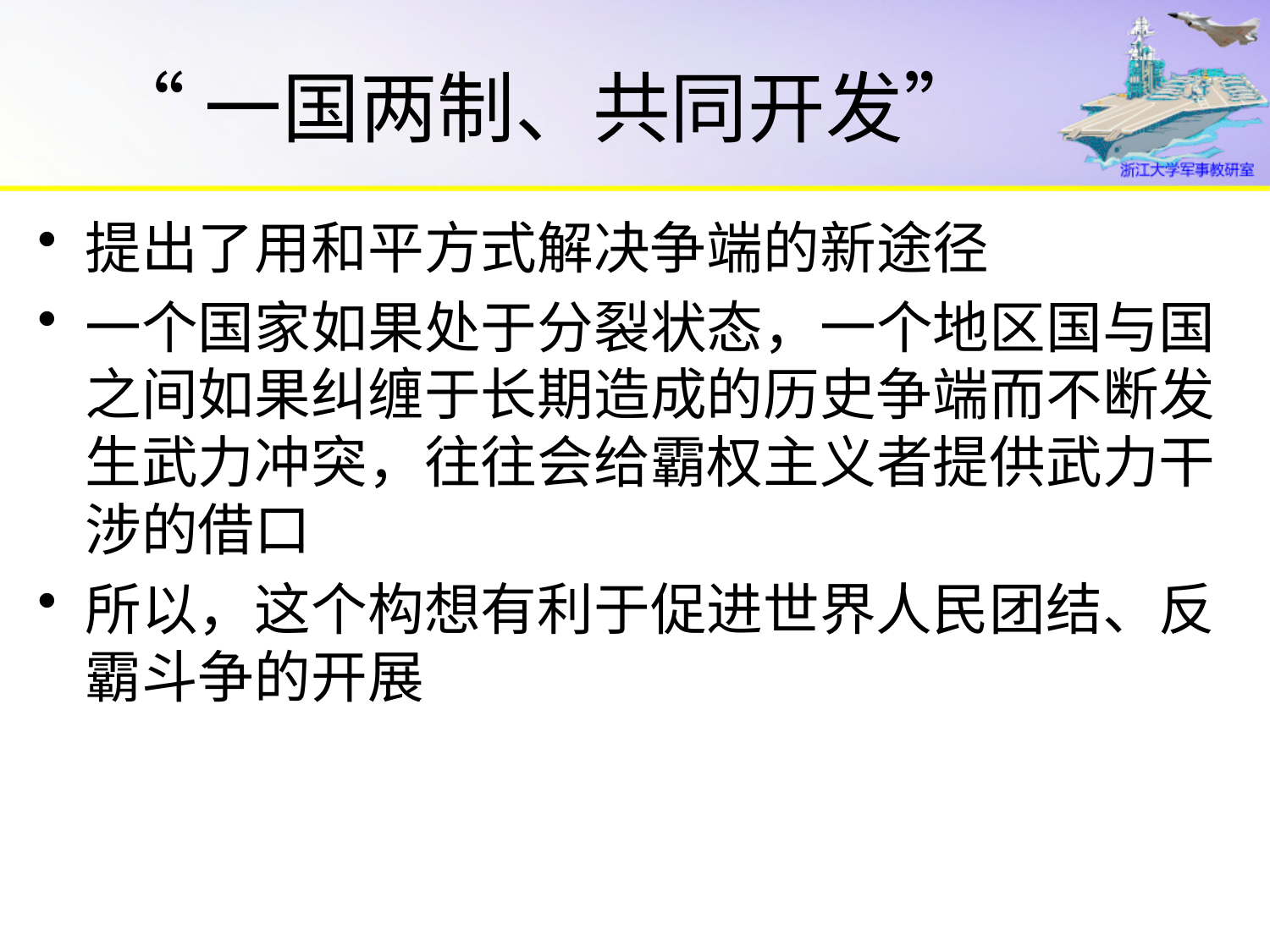

# “一国两制、共同开发”
提出了用和平方式解决争端的新途径
一个国家如果处于分裂状态，一个地区国与国之间如果纠缠于长期造成的历史争端而不断发生武力冲突，往往会给霸权主义者提供武力干涉的借口
所以，这个构想有利于促进世界人民团结、反霸斗争的开展